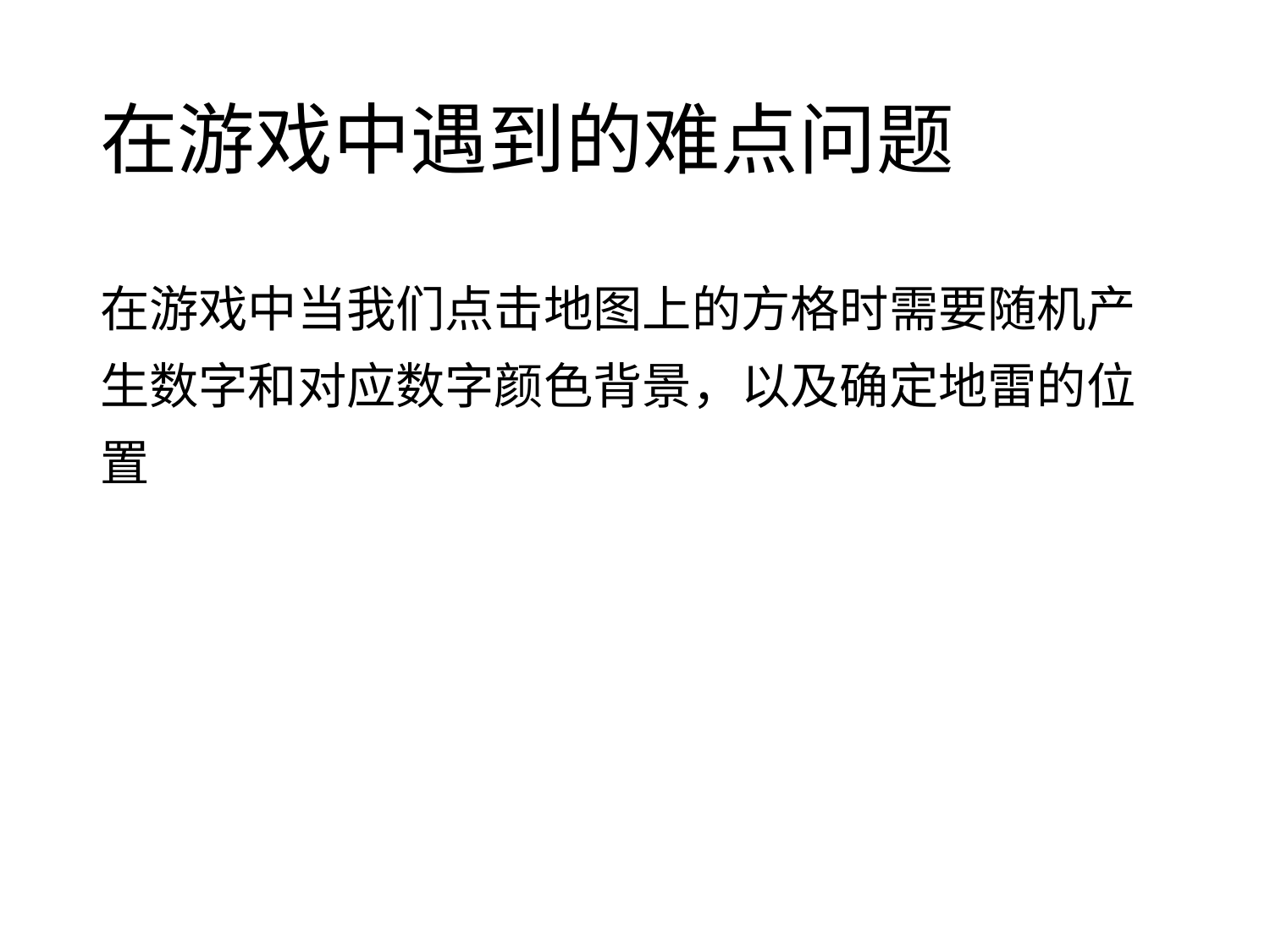

# 在游戏中遇到的难点问题
在游戏中当我们点击地图上的方格时需要随机产生数字和对应数字颜色背景，以及确定地雷的位置